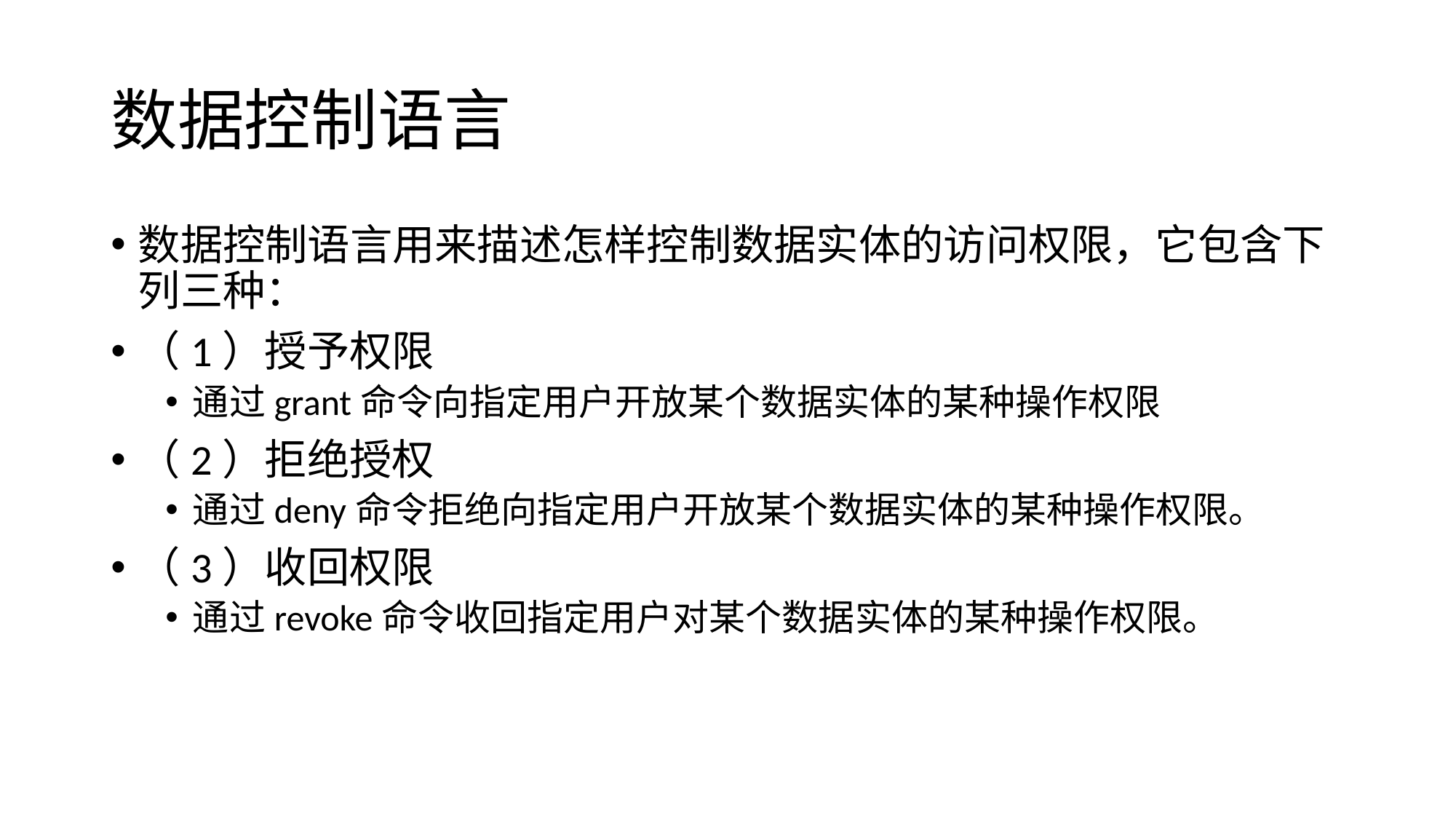

# 数据控制语言
数据控制语言用来描述怎样控制数据实体的访问权限，它包含下列三种：
（1）授予权限
通过grant命令向指定用户开放某个数据实体的某种操作权限
（2）拒绝授权
通过deny命令拒绝向指定用户开放某个数据实体的某种操作权限。
（3）收回权限
通过revoke命令收回指定用户对某个数据实体的某种操作权限。